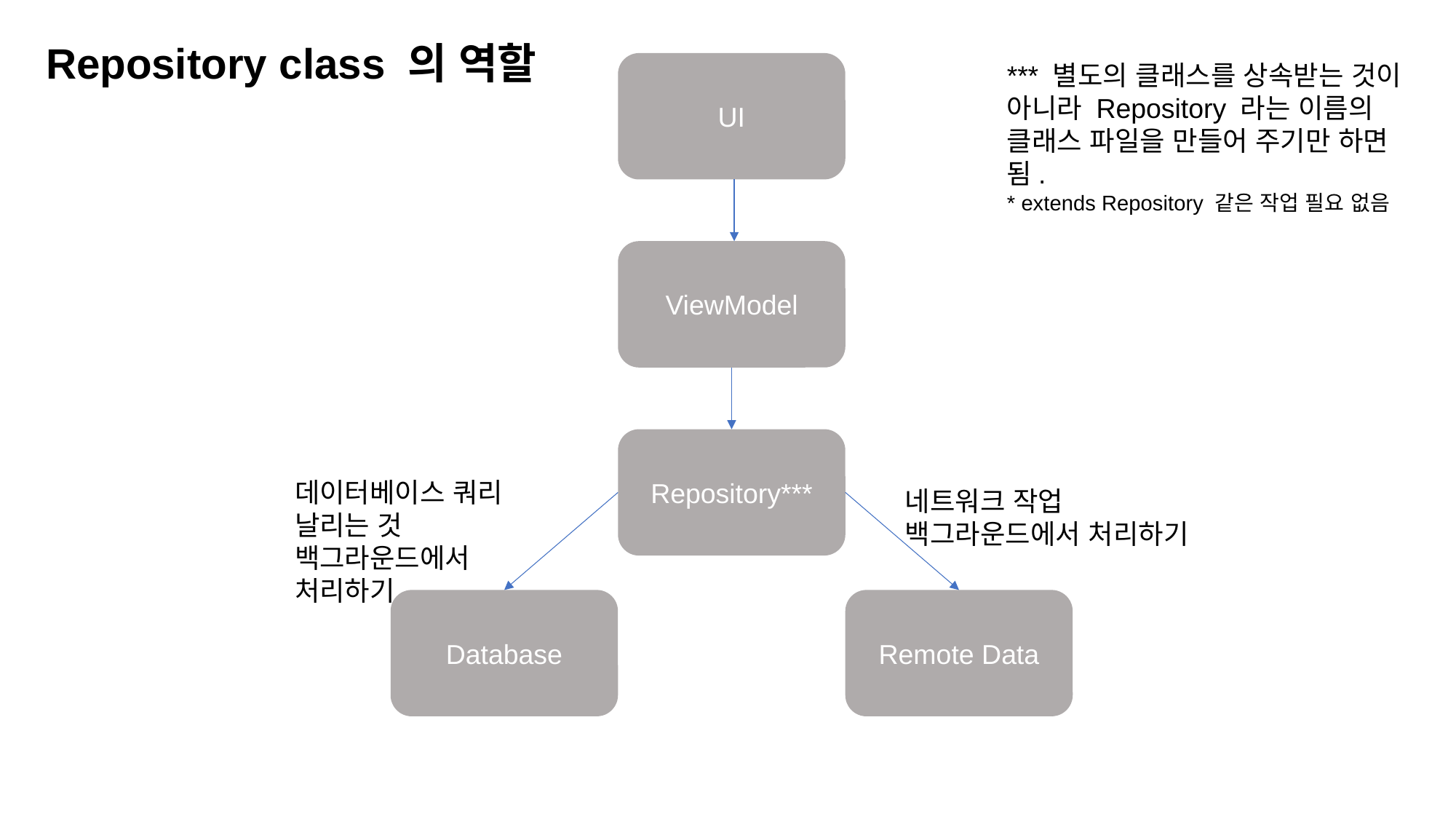

Repository class 의 역할
UI
*** 별도의 클래스를 상속받는 것이 아니라 Repository 라는 이름의 클래스 파일을 만들어 주기만 하면 됨.
* extends Repository 같은 작업 필요 없음
ViewModel
Repository***
데이터베이스 쿼리 날리는 것 백그라운드에서 처리하기
네트워크 작업 백그라운드에서 처리하기
Remote Data
Database